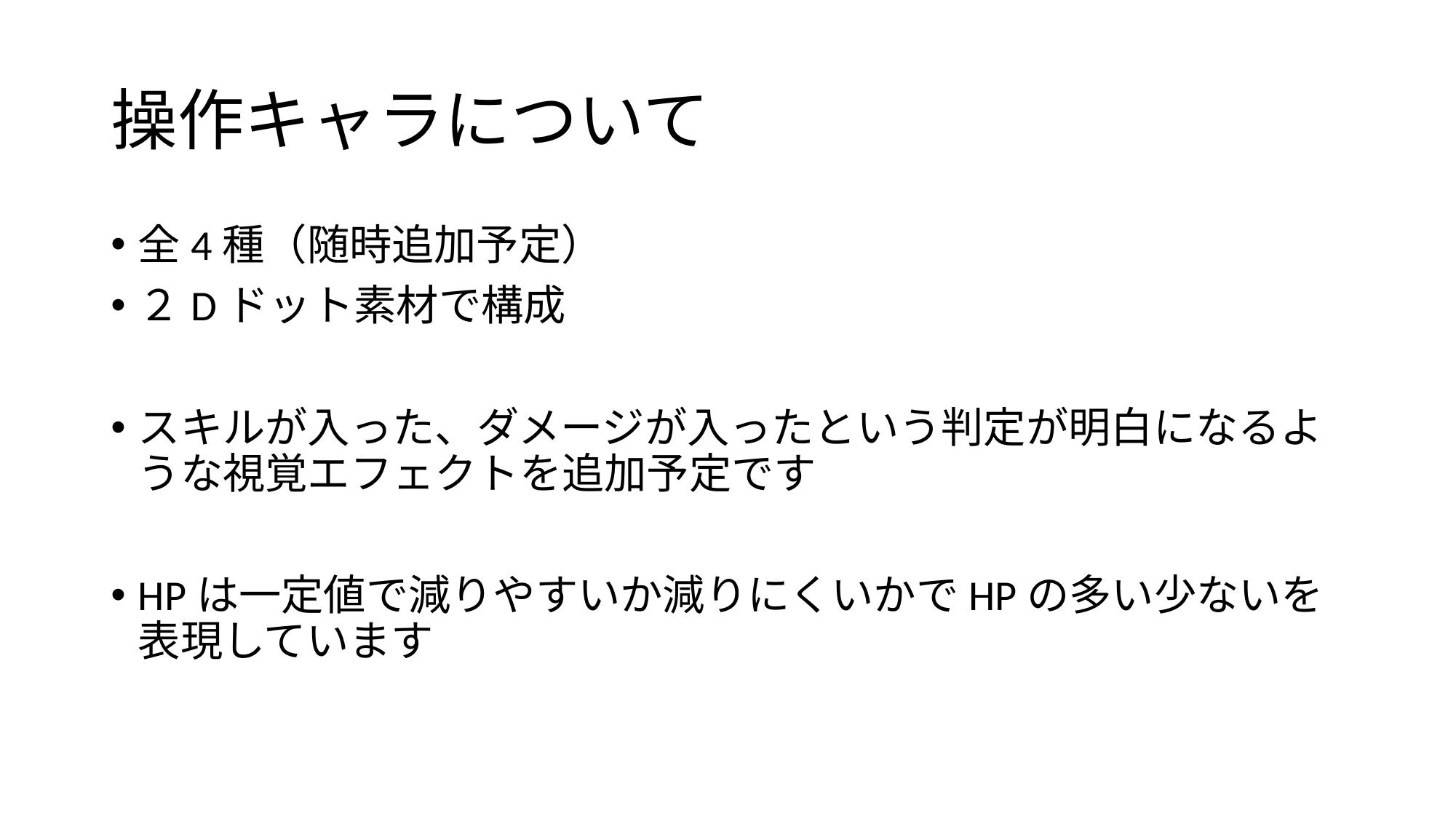

# 操作キャラについて
全4種（随時追加予定）
２Dドット素材で構成

スキルが入った、ダメージが入ったという判定が明白になるような視覚エフェクトを追加予定です

HPは一定値で減りやすいか減りにくいかでHPの多い少ないを表現しています